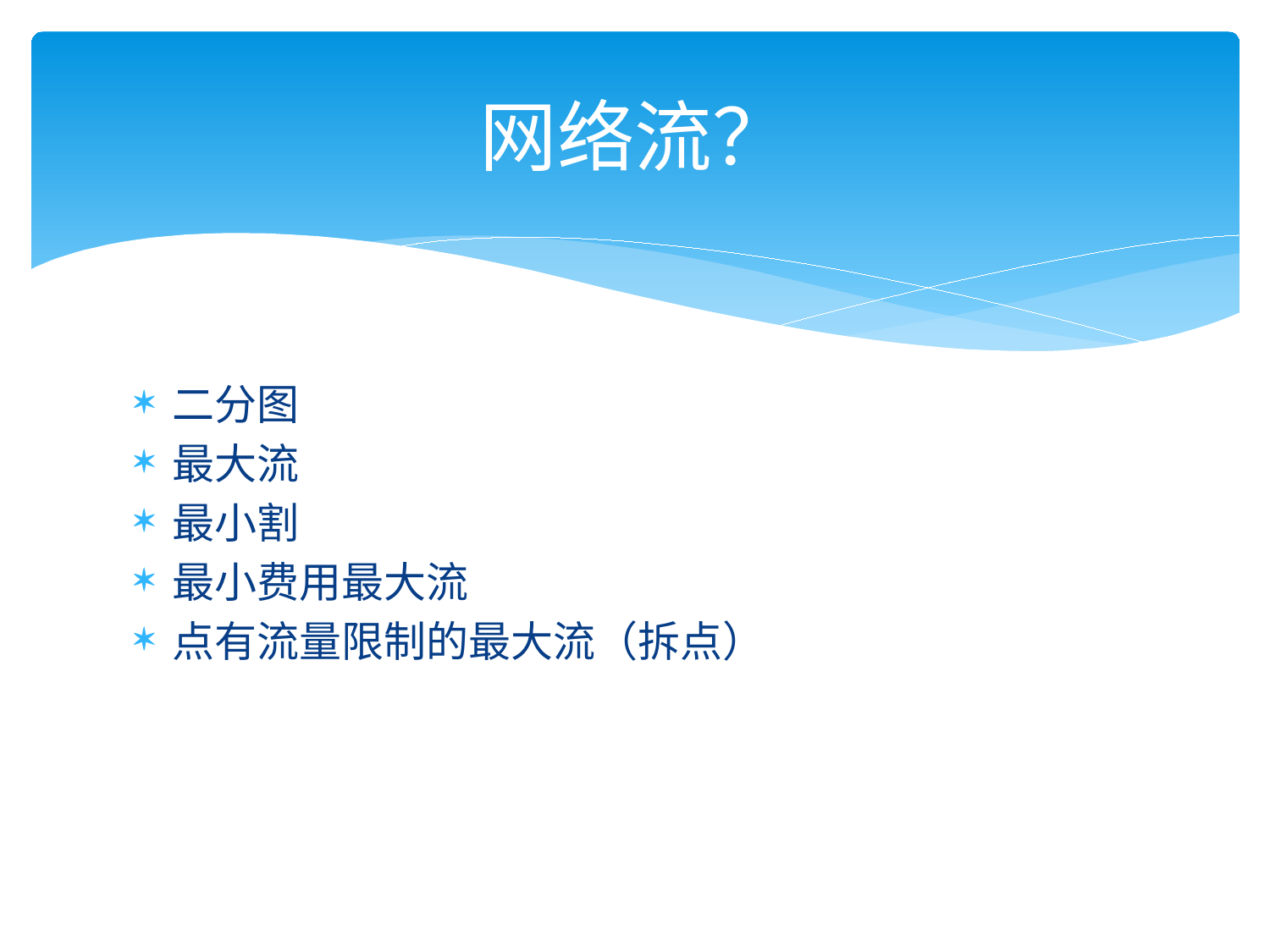

# 网络流？
二分图
最大流
最小割
最小费用最大流
点有流量限制的最大流（拆点）